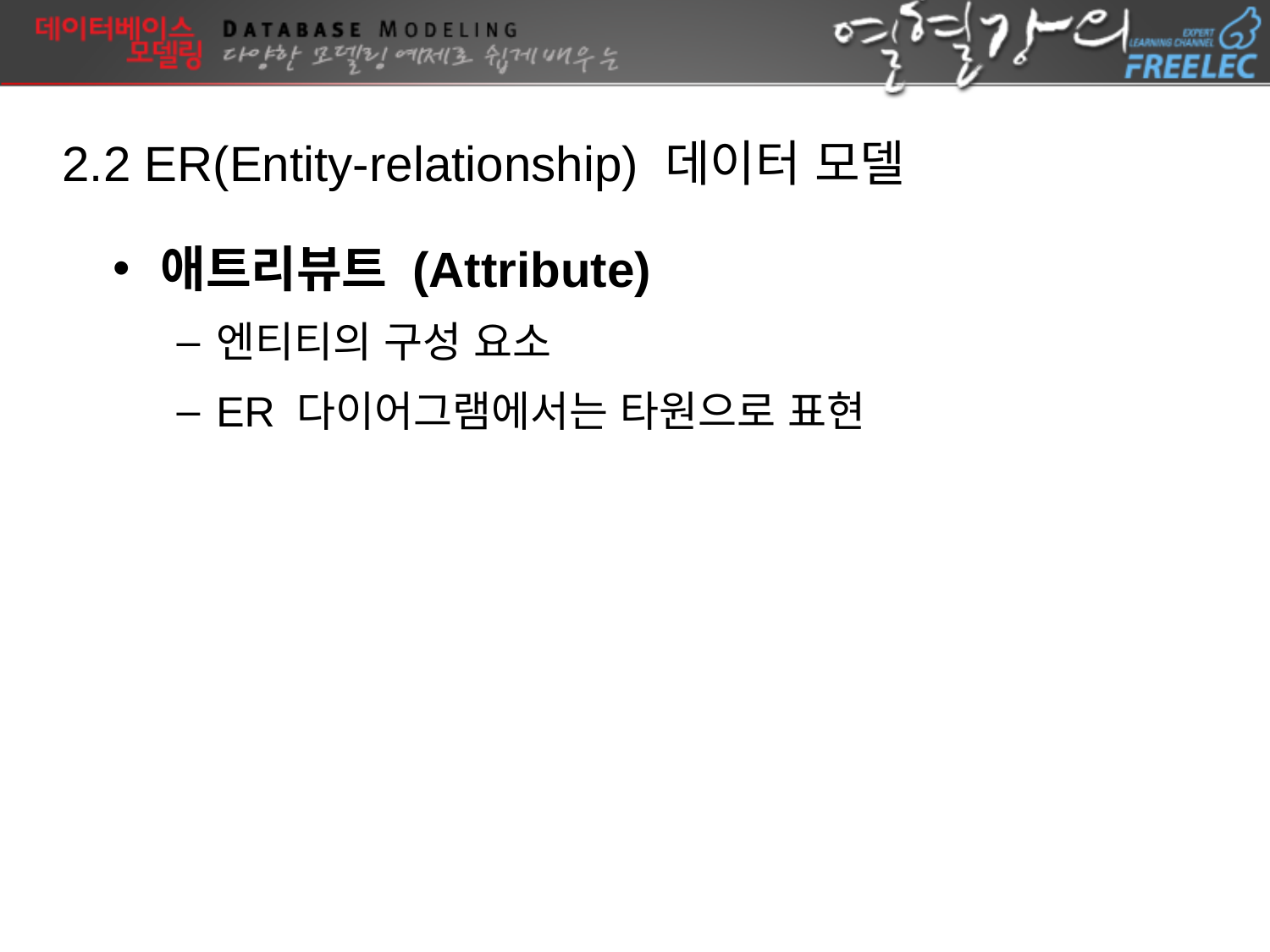

2.2 ER(Entity-relationship) 데이터 모델
애트리뷰트 (Attribute)
엔티티의 구성 요소
ER 다이어그램에서는 타원으로 표현